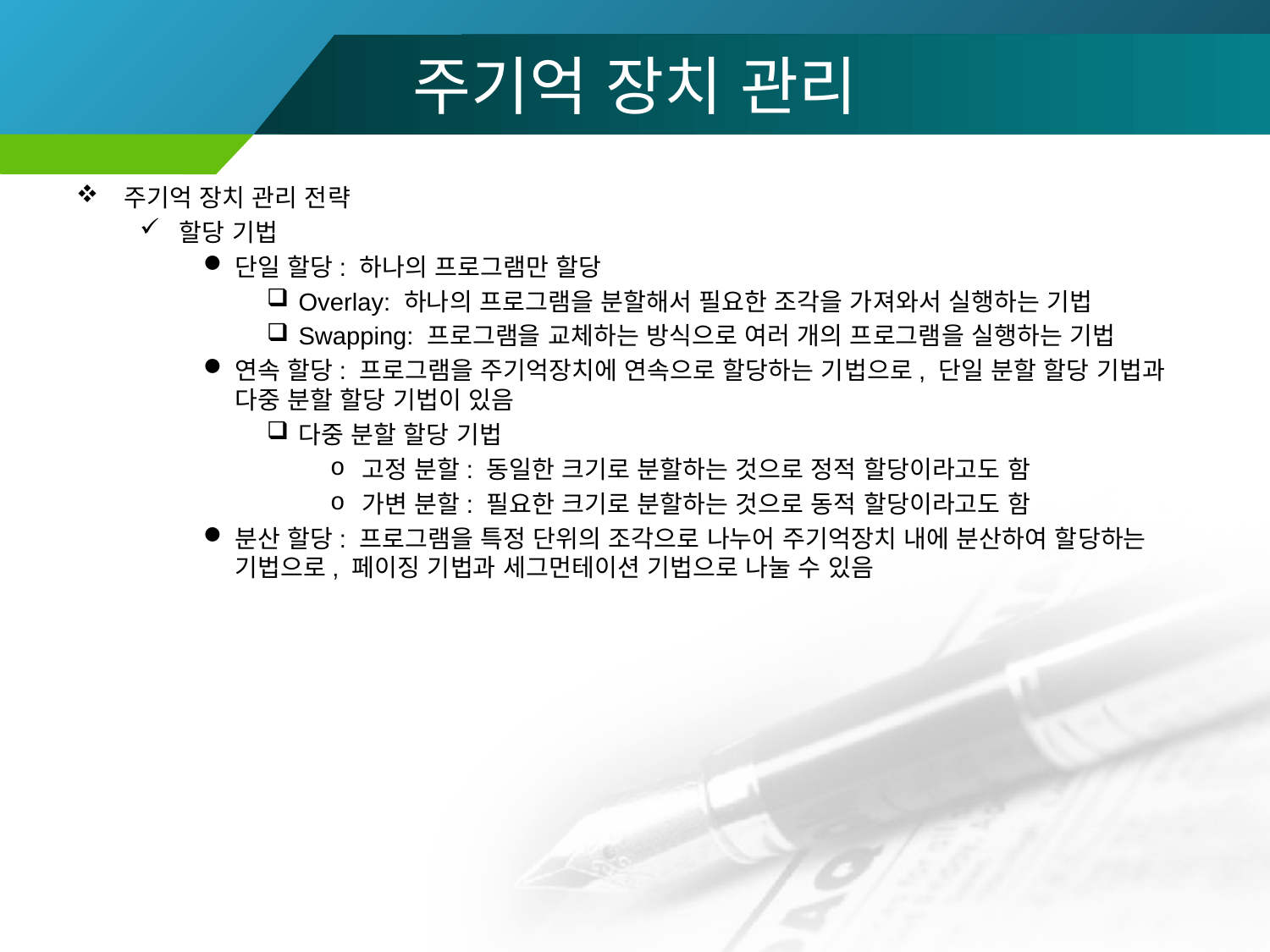

# 주기억 장치 관리
주기억 장치 관리 전략
할당 기법
단일 할당: 하나의 프로그램만 할당
Overlay: 하나의 프로그램을 분할해서 필요한 조각을 가져와서 실행하는 기법
Swapping: 프로그램을 교체하는 방식으로 여러 개의 프로그램을 실행하는 기법
연속 할당: 프로그램을 주기억장치에 연속으로 할당하는 기법으로, 단일 분할 할당 기법과 다중 분할 할당 기법이 있음
다중 분할 할당 기법
고정 분할: 동일한 크기로 분할하는 것으로 정적 할당이라고도 함
가변 분할: 필요한 크기로 분할하는 것으로 동적 할당이라고도 함
분산 할당: 프로그램을 특정 단위의 조각으로 나누어 주기억장치 내에 분산하여 할당하는 기법으로, 페이징 기법과 세그먼테이션 기법으로 나눌 수 있음